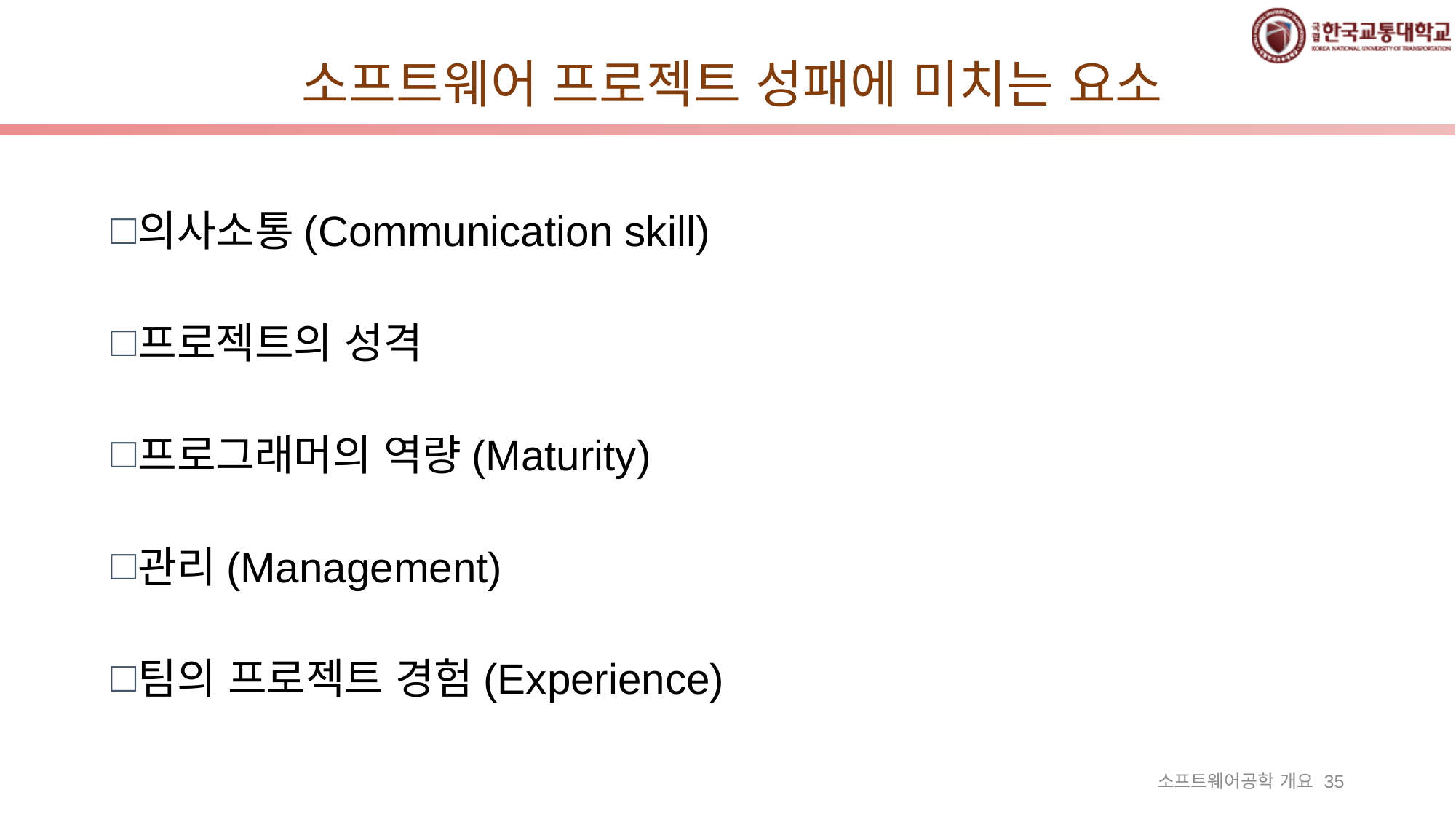

# 소프트웨어 프로젝트 성패에 미치는 요소
의사소통(Communication skill)
프로젝트의 성격
프로그래머의 역량(Maturity)
관리(Management)
팀의 프로젝트 경험(Experience)

소프트웨어공학 개요 35